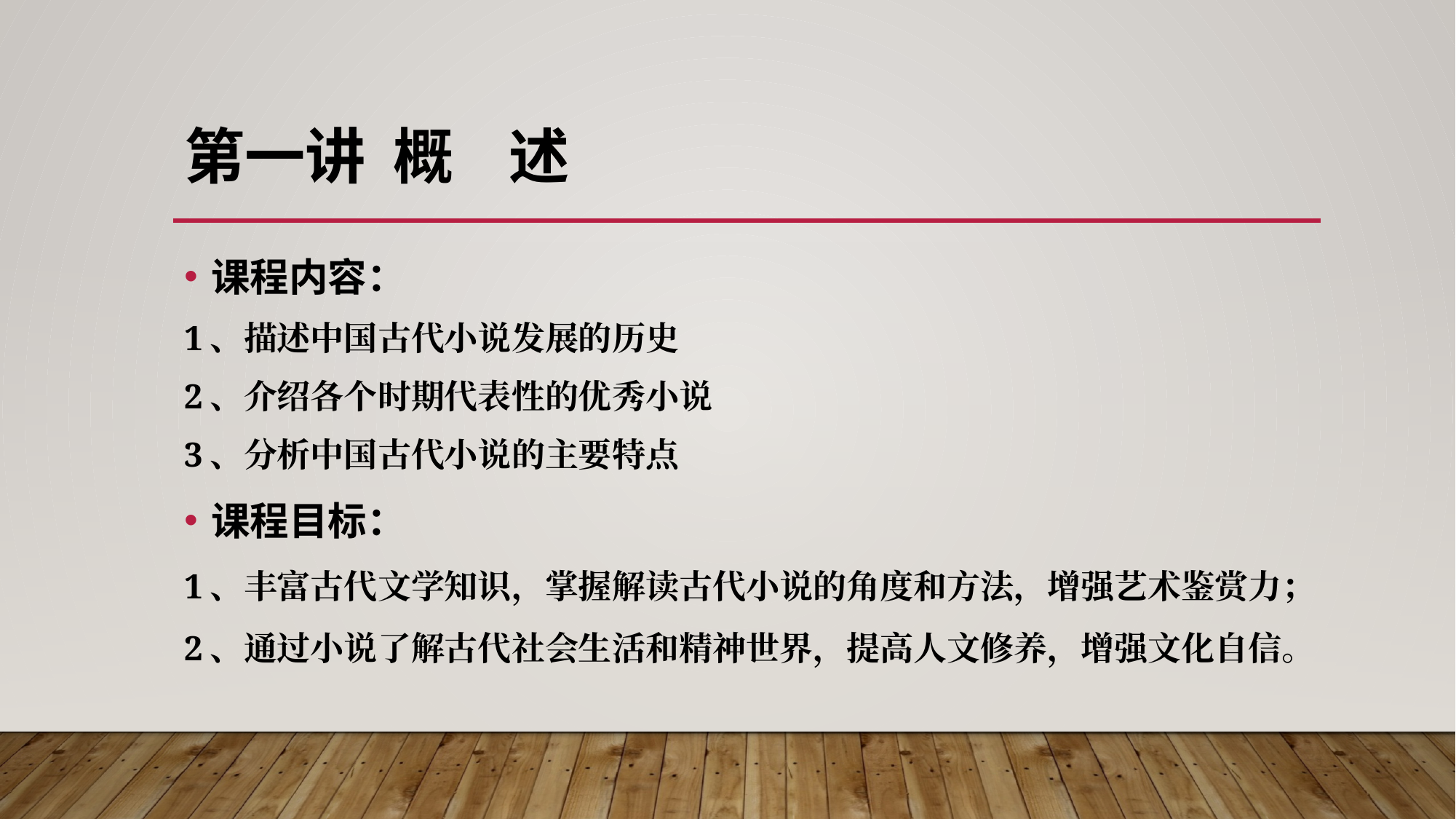

# 第一讲  概    述
课程内容：
1、描述中国古代小说发展的历史
2、介绍各个时期代表性的优秀小说
3、分析中国古代小说的主要特点
课程目标：
1、丰富古代文学知识，掌握解读古代小说的角度和方法，增强艺术鉴赏力；
2、通过小说了解古代社会生活和精神世界，提高人文修养，增强文化自信。